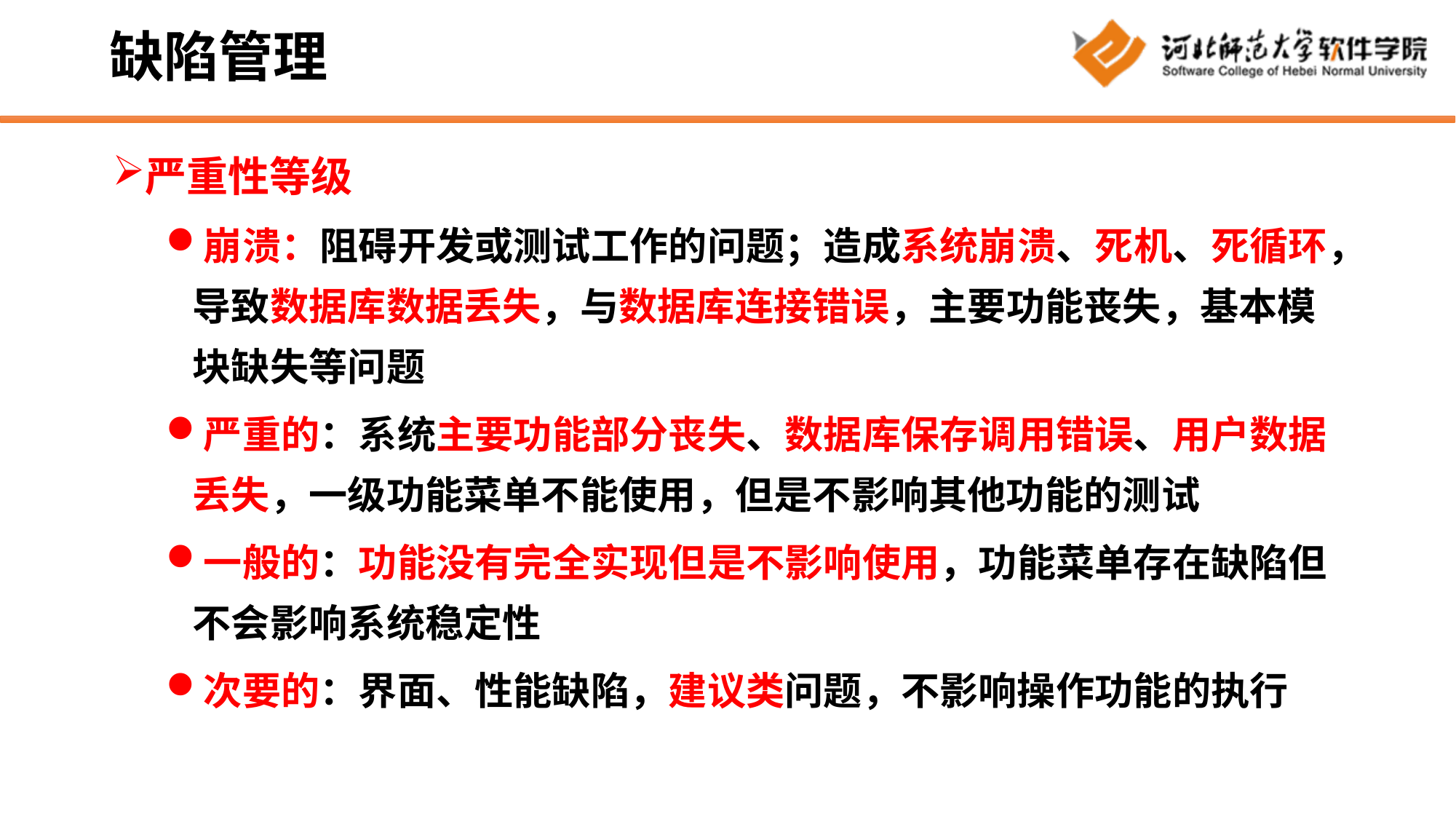

# 缺陷管理
严重性等级
崩溃：阻碍开发或测试工作的问题；造成系统崩溃、死机、死循环，导致数据库数据丢失，与数据库连接错误，主要功能丧失，基本模块缺失等问题
严重的：系统主要功能部分丧失、数据库保存调用错误、用户数据丢失，一级功能菜单不能使用，但是不影响其他功能的测试
一般的：功能没有完全实现但是不影响使用，功能菜单存在缺陷但不会影响系统稳定性
次要的：界面、性能缺陷，建议类问题，不影响操作功能的执行